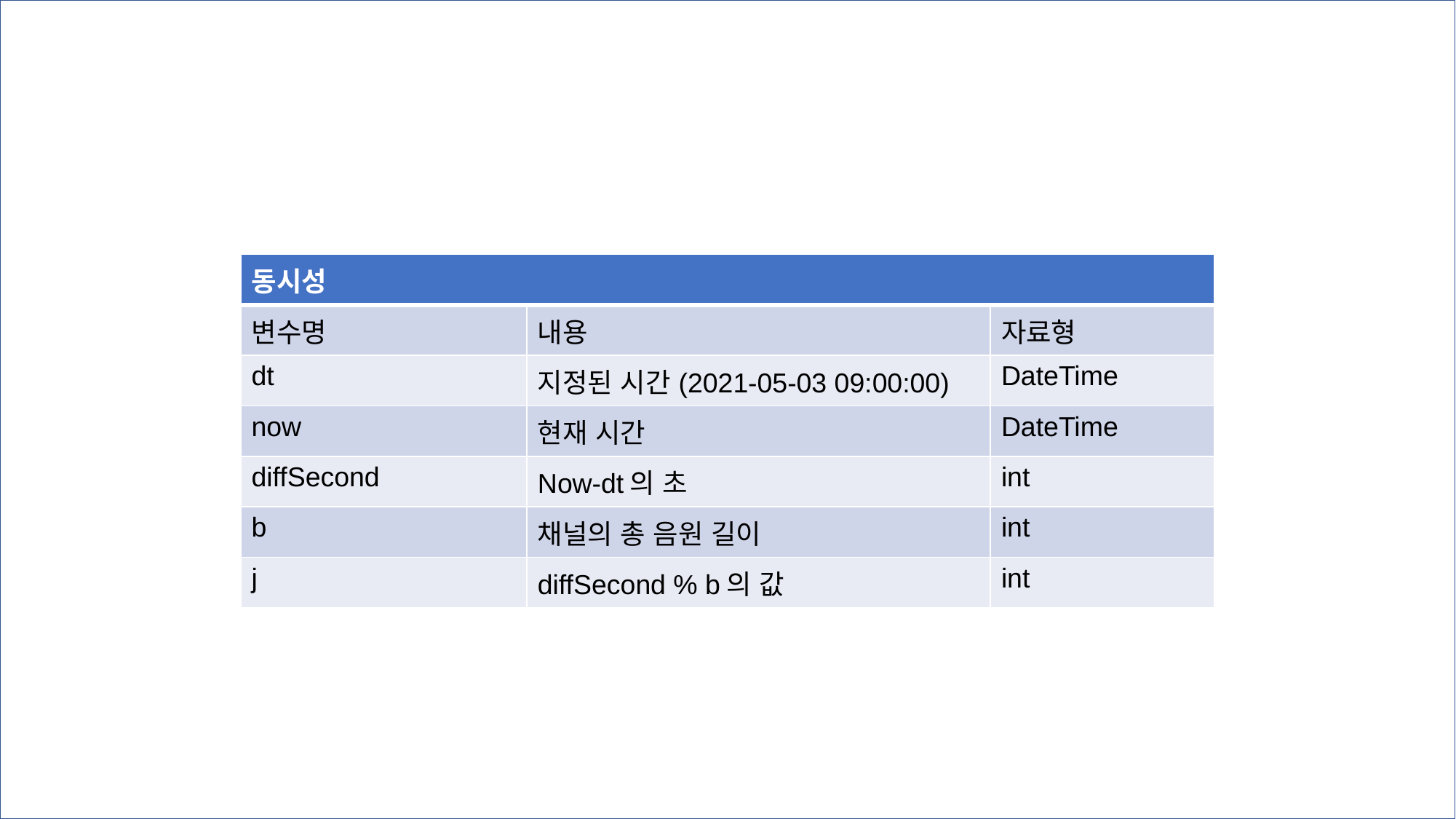

| 동시성 |  |  |
| --- | --- | --- |
| 변수명 | 내용 | 자료형 |
| dt | 지정된 시간(2021-05-03 09:00:00) | DateTime |
| now | 현재 시간 | DateTime |
| diffSecond | Now-dt의 초 | int |
| b | 채널의 총 음원 길이 | int |
| j | diffSecond % b의 값 | int |